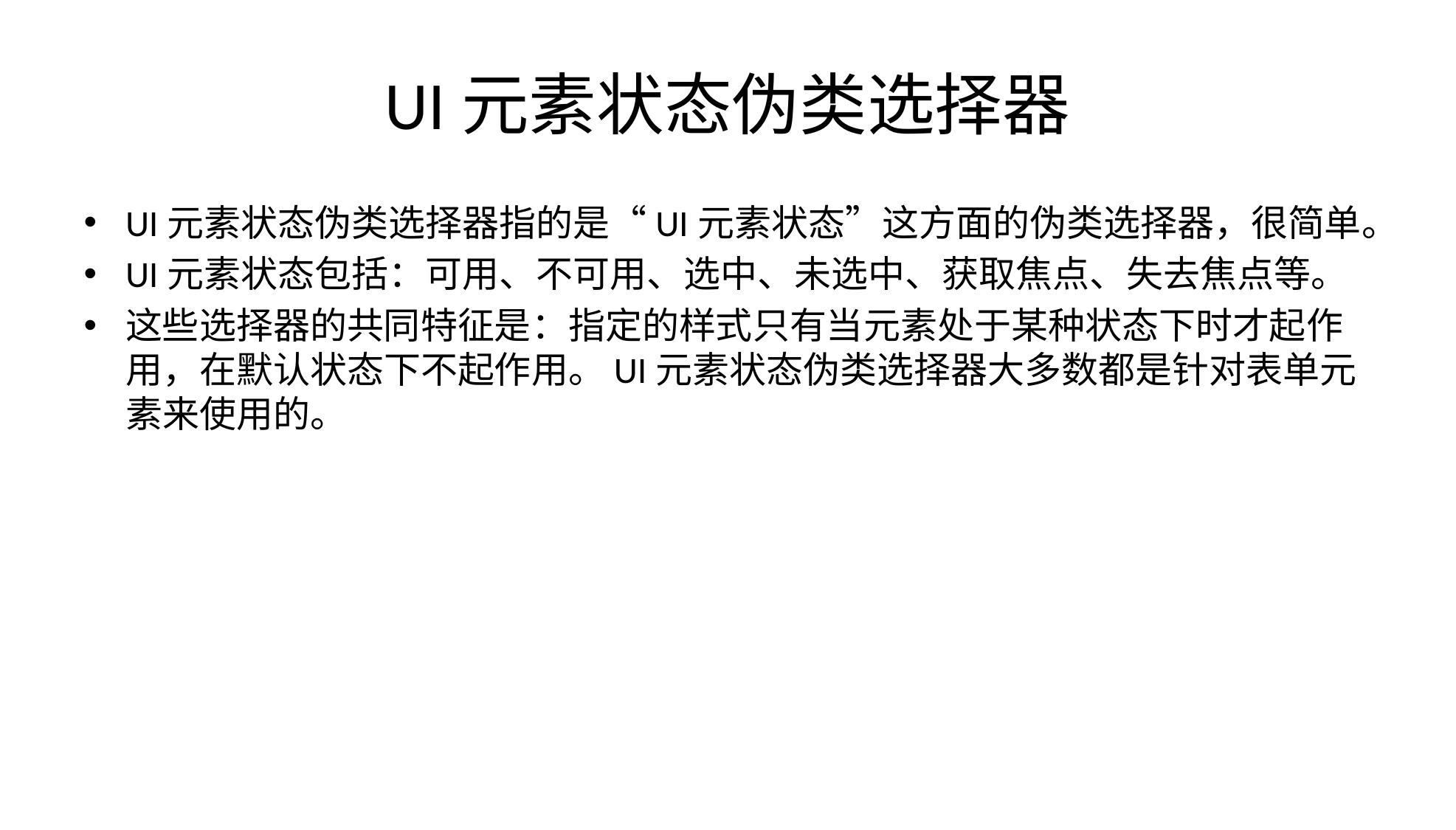

# UI元素状态伪类选择器
UI元素状态伪类选择器指的是“UI元素状态”这方面的伪类选择器，很简单。
UI元素状态包括：可用、不可用、选中、未选中、获取焦点、失去焦点等。
这些选择器的共同特征是：指定的样式只有当元素处于某种状态下时才起作用，在默认状态下不起作用。UI元素状态伪类选择器大多数都是针对表单元素来使用的。